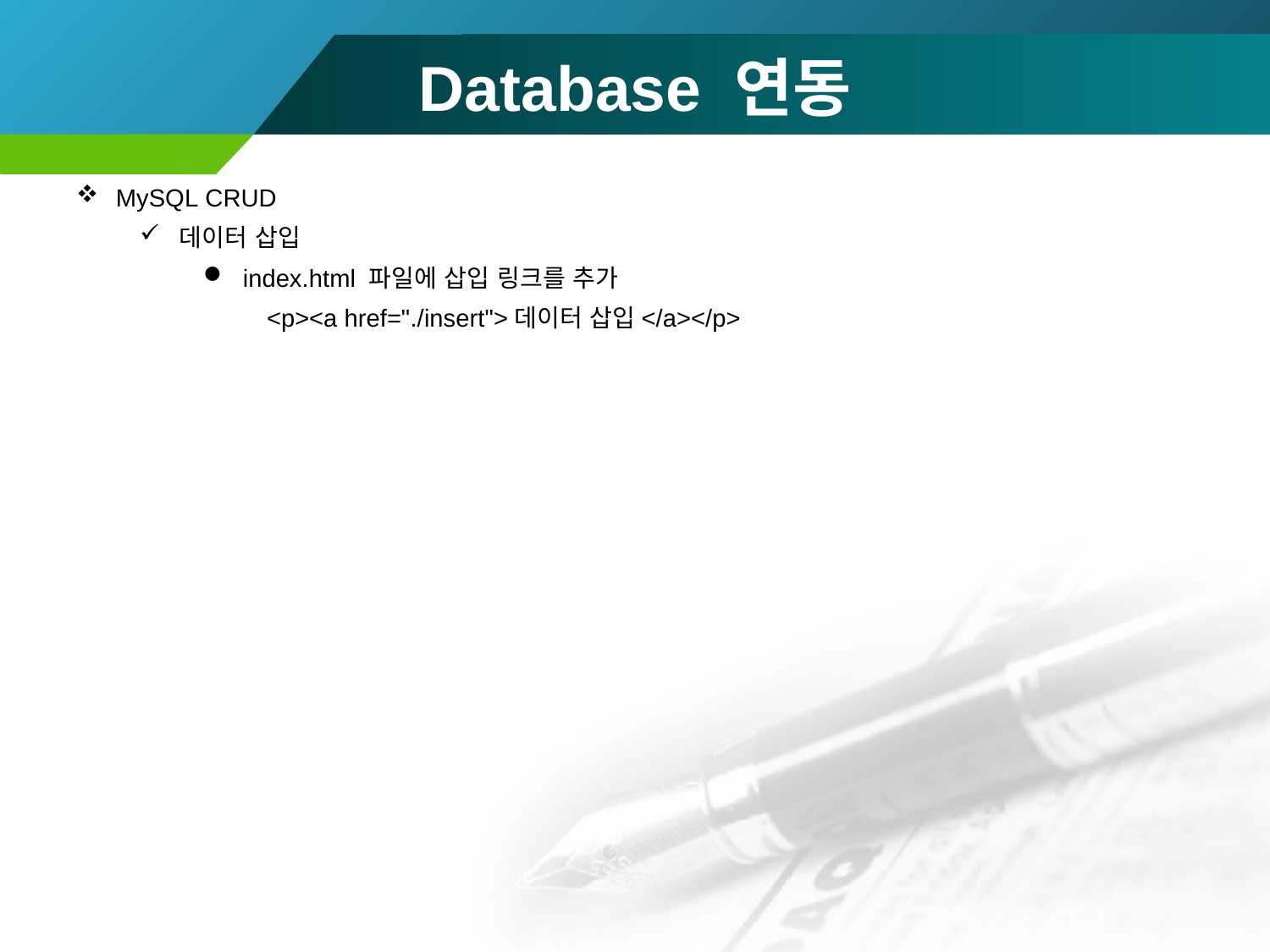

# Database 연동
MySQL CRUD
데이터 삽입
index.html 파일에 삽입 링크를 추가
<p><a href="./insert">데이터 삽입</a></p>